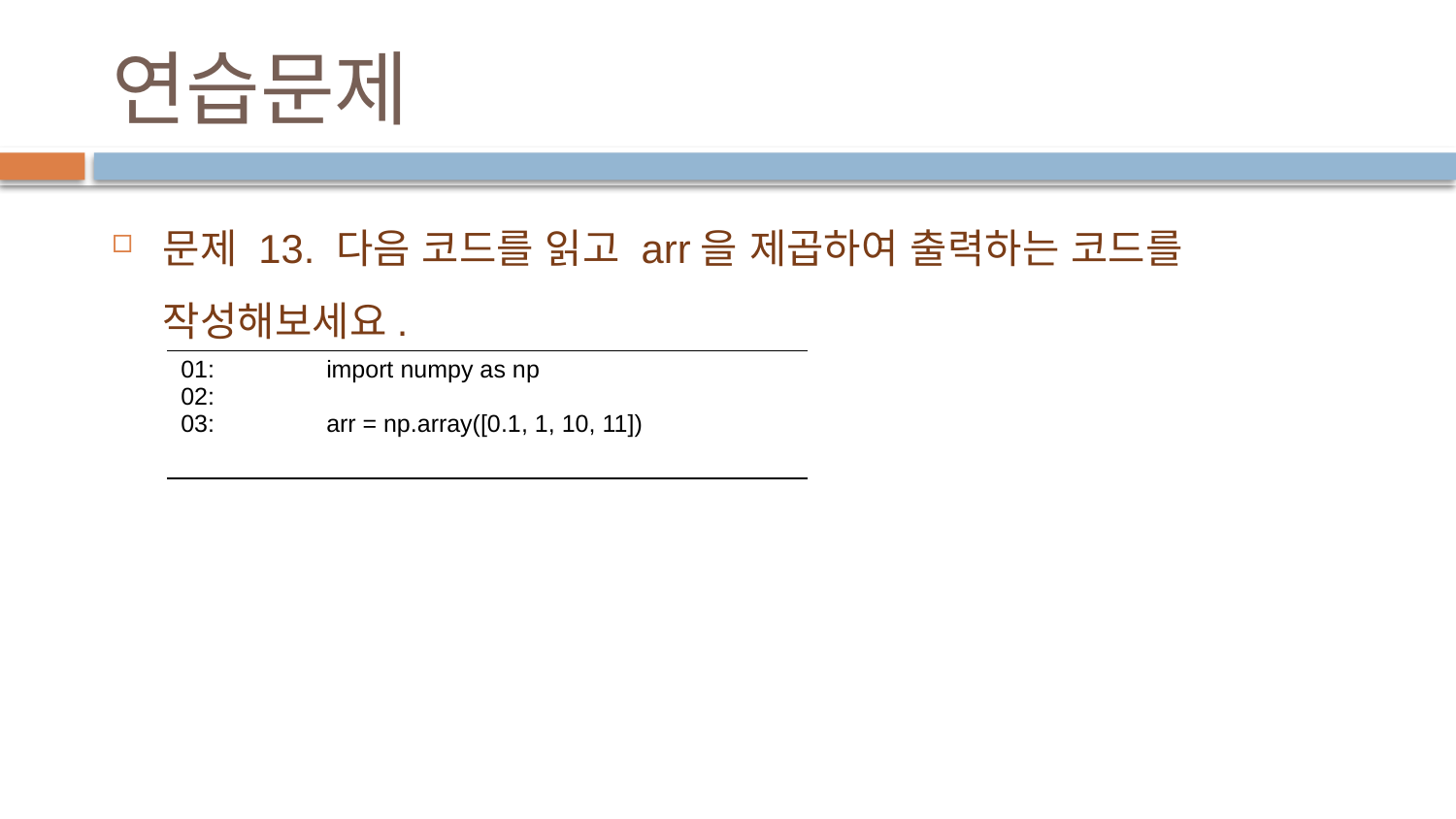

# 연습문제
문제 13. 다음 코드를 읽고 arr을 제곱하여 출력하는 코드를 작성해보세요.
| 01: import numpy as np 02: 03: arr = np.array([0.1, 1, 10, 11]) |
| --- |